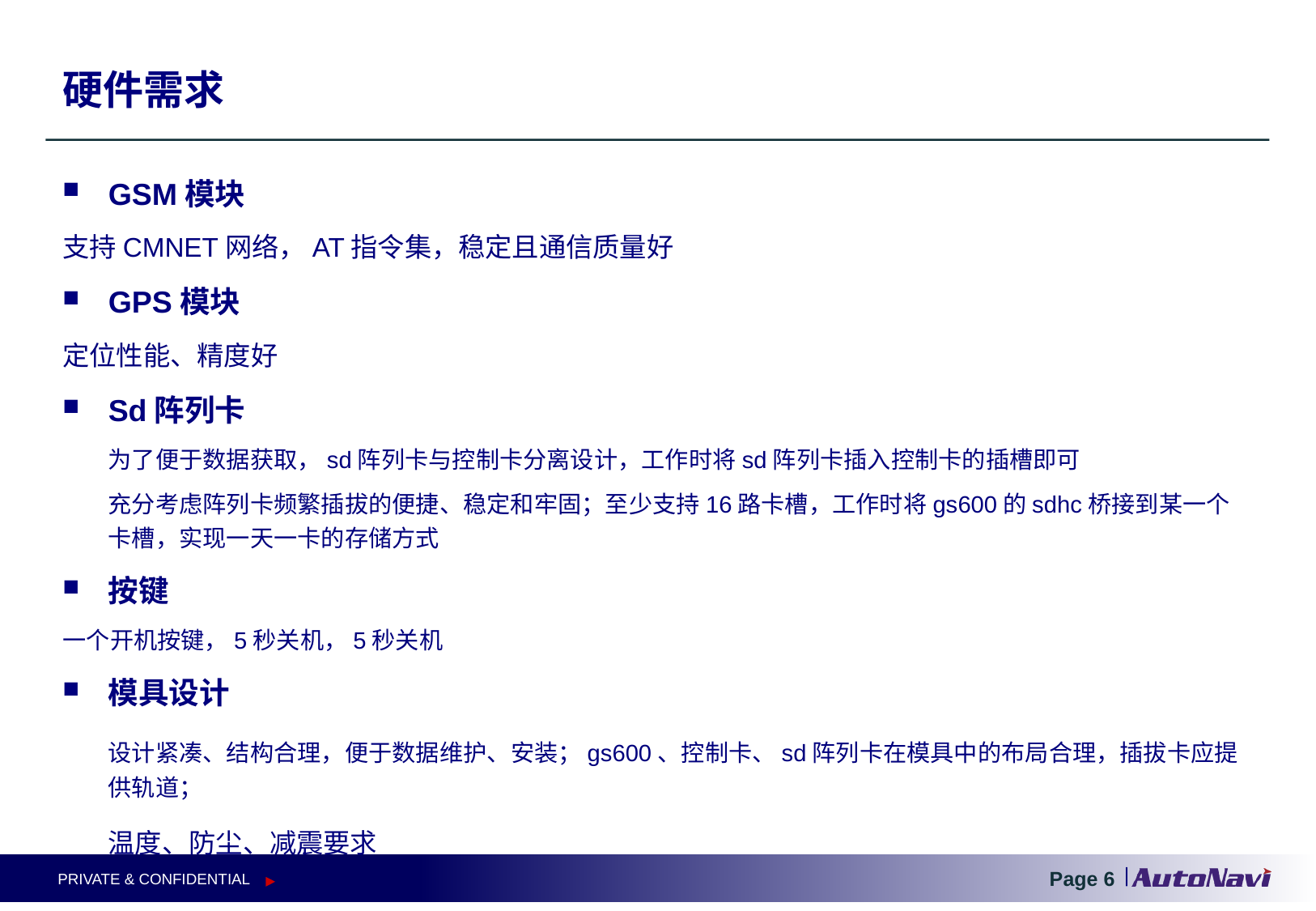

# 硬件需求
GSM模块
支持CMNET网络，AT指令集，稳定且通信质量好
GPS模块
定位性能、精度好
Sd阵列卡
	为了便于数据获取，sd阵列卡与控制卡分离设计，工作时将sd阵列卡插入控制卡的插槽即可
	充分考虑阵列卡频繁插拔的便捷、稳定和牢固；至少支持16路卡槽，工作时将gs600的sdhc桥接到某一个卡槽，实现一天一卡的存储方式
按键
一个开机按键，5秒关机，5秒关机
模具设计
	设计紧凑、结构合理，便于数据维护、安装；gs600、控制卡、sd阵列卡在模具中的布局合理，插拔卡应提供轨道；
	温度、防尘、减震要求